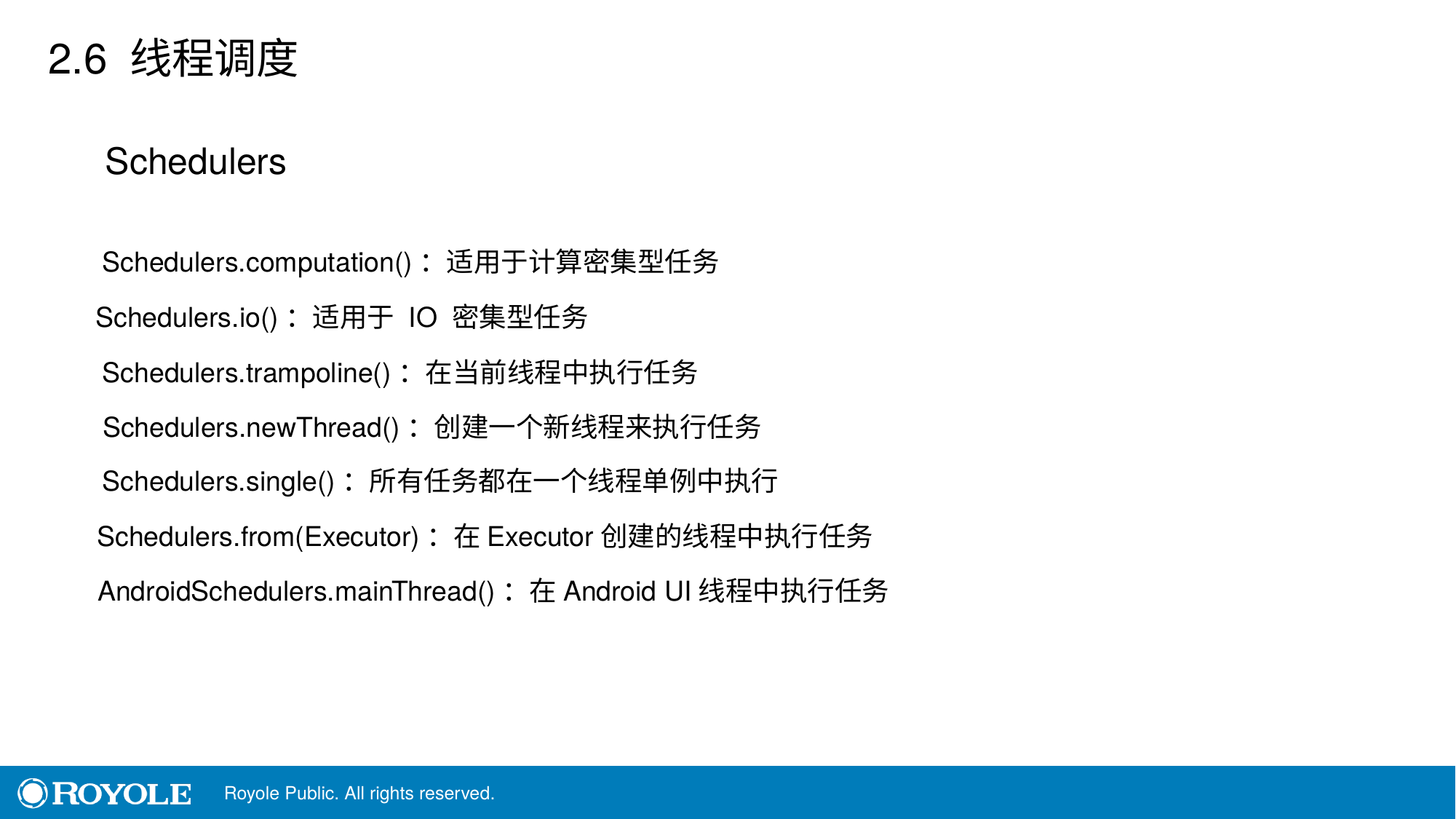

2.6 线程调度
Schedulers
Schedulers.computation()：适用于计算密集型任务
Schedulers.io()：适用于 IO 密集型任务
Schedulers.trampoline()：在当前线程中执行任务
Schedulers.newThread()：创建一个新线程来执行任务
Schedulers.single()：所有任务都在一个线程单例中执行
Schedulers.from(Executor)：在Executor创建的线程中执行任务
AndroidSchedulers.mainThread()：在Android UI线程中执行任务